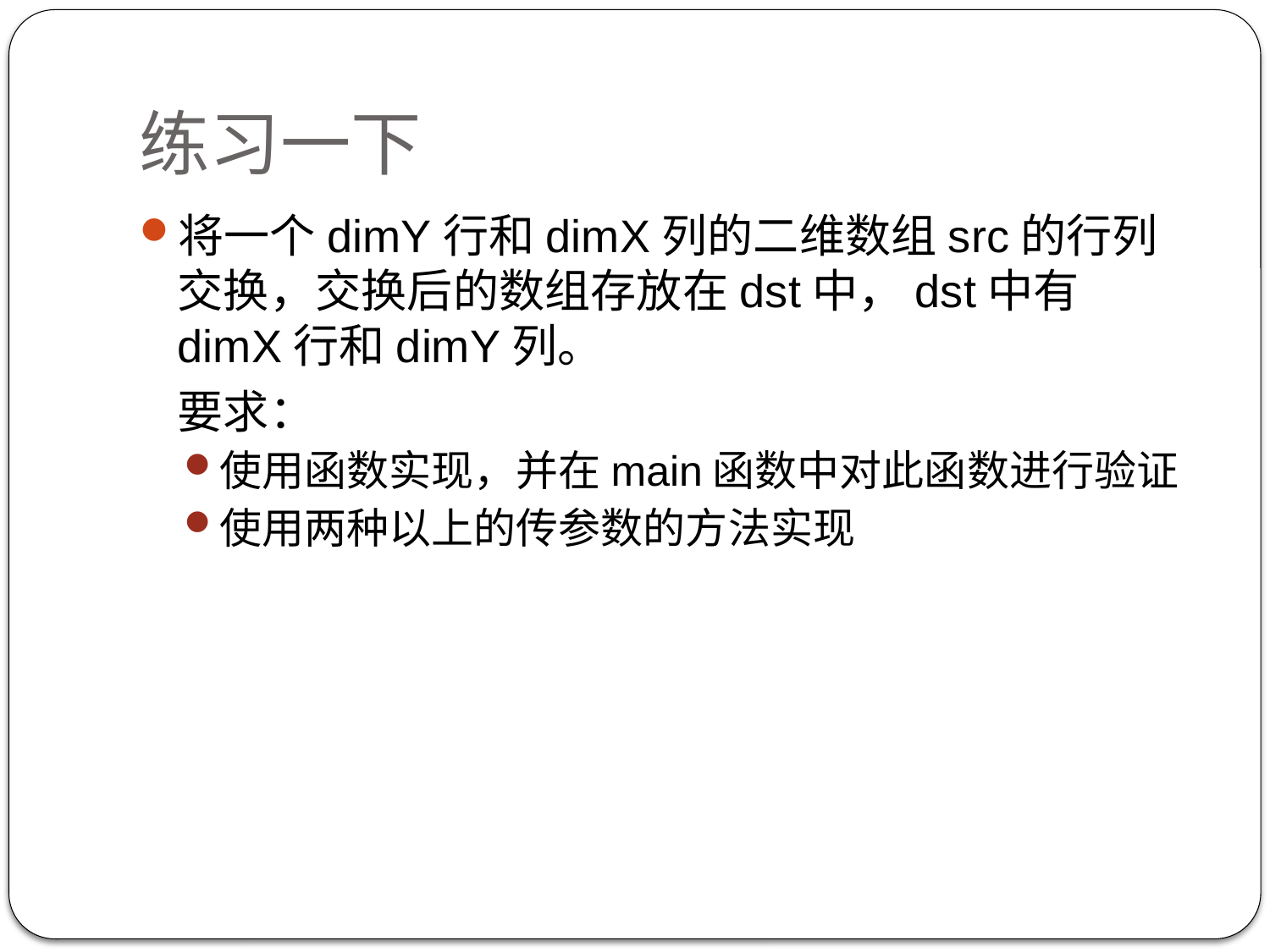

# 练习一下
将一个dimY行和dimX列的二维数组src的行列交换，交换后的数组存放在dst中，dst中有dimX行和dimY列。
	要求：
使用函数实现，并在main函数中对此函数进行验证
使用两种以上的传参数的方法实现